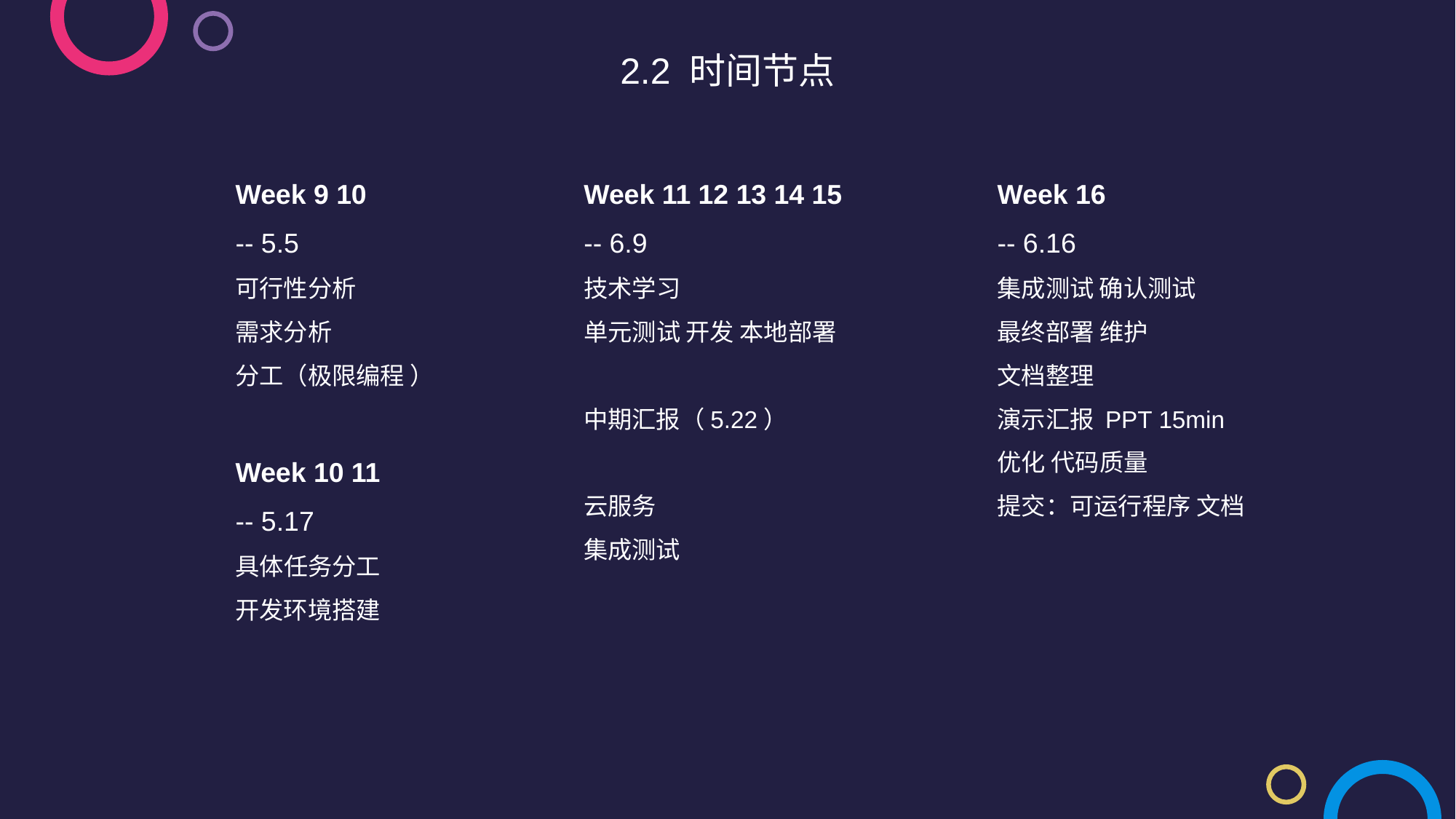

2.2 时间节点
Week 9 10
-- 5.5
可行性分析
需求分析
分工（极限编程 ）

Week 10 11
-- 5.17
具体任务分工
开发环境搭建
Week 11 12 13 14 15
-- 6.9
技术学习
单元测试 开发 本地部署

中期汇报（5.22）

云服务
集成测试
Week 16
-- 6.16
集成测试 确认测试
最终部署 维护
文档整理
演示汇报 PPT 15min
优化 代码质量
提交：可运行程序 文档